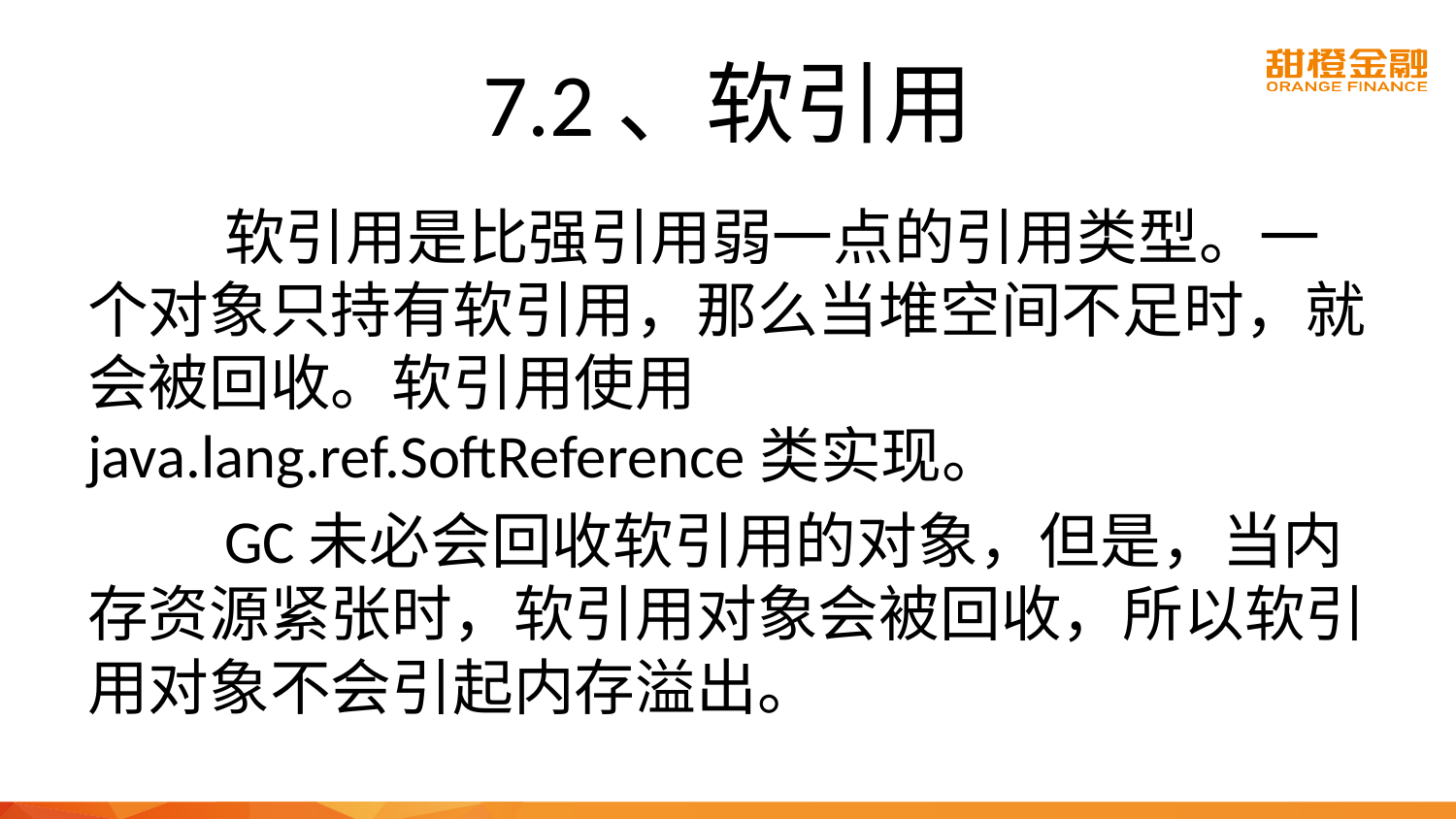

# 7.2、软引用
	软引用是比强引用弱一点的引用类型。一个对象只持有软引用，那么当堆空间不足时，就会被回收。软引用使用java.lang.ref.SoftReference类实现。
	GC未必会回收软引用的对象，但是，当内存资源紧张时，软引用对象会被回收，所以软引用对象不会引起内存溢出。